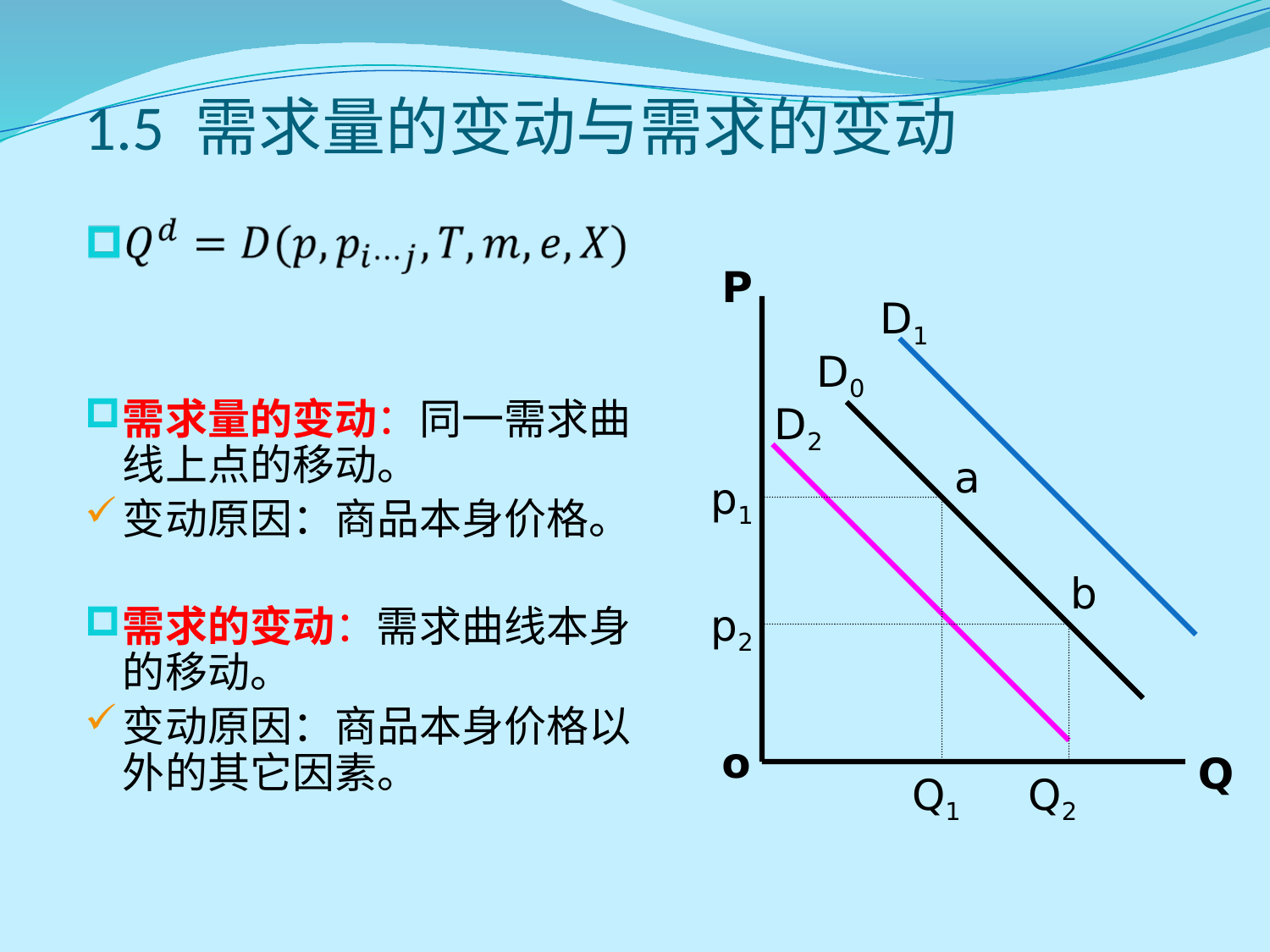

# 1.5 需求量的变动与需求的变动

P
D1

D0

需求量的变动：同一需求曲线上点的移动。
变动原因：商品本身价格。

需求的变动：需求曲线本身的移动。
变动原因：商品本身价格以外的其它因素。
D2

a
p1

b
p2

o
Q

Q1
Q2

13